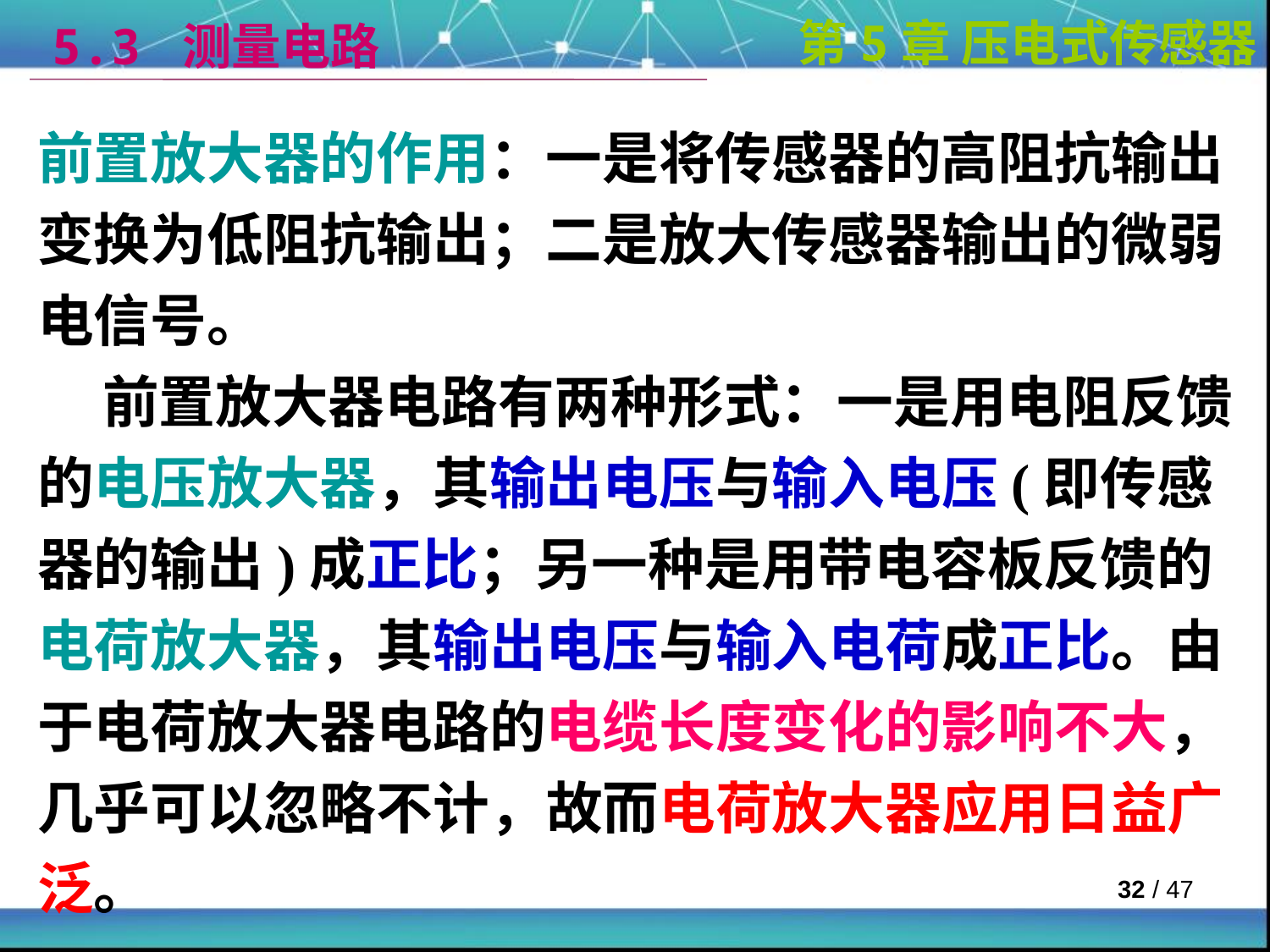

5.3 测量电路
第5章 压电式传感器

前置放大器的作用：一是将传感器的高阻抗输出变换为低阻抗输出；二是放大传感器输出的微弱电信号。
    前置放大器电路有两种形式：一是用电阻反馈的电压放大器，其输出电压与输入电压(即传感器的输出)成正比；另一种是用带电容板反馈的电荷放大器，其输出电压与输入电荷成正比。由于电荷放大器电路的电缆长度变化的影响不大，几乎可以忽略不计，故而电荷放大器应用日益广泛。
32 / 47